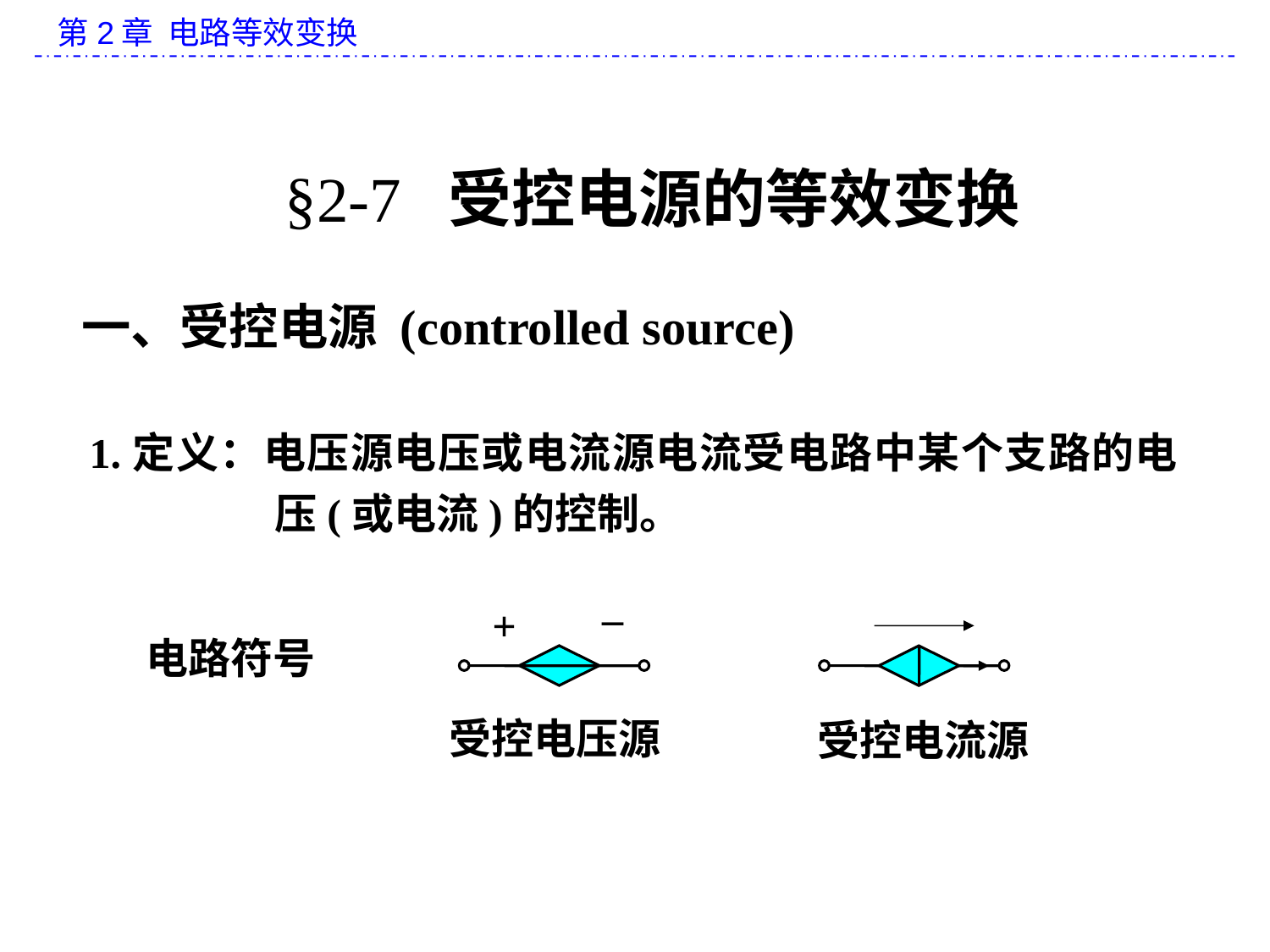

§2-7  受控电源的等效变换
一、受控电源 (controlled source)
1.定义：电压源电压或电流源电流受电路中某个支路的电压(或电流)的控制。
_
+

电路符号

受控电压源
受控电流源